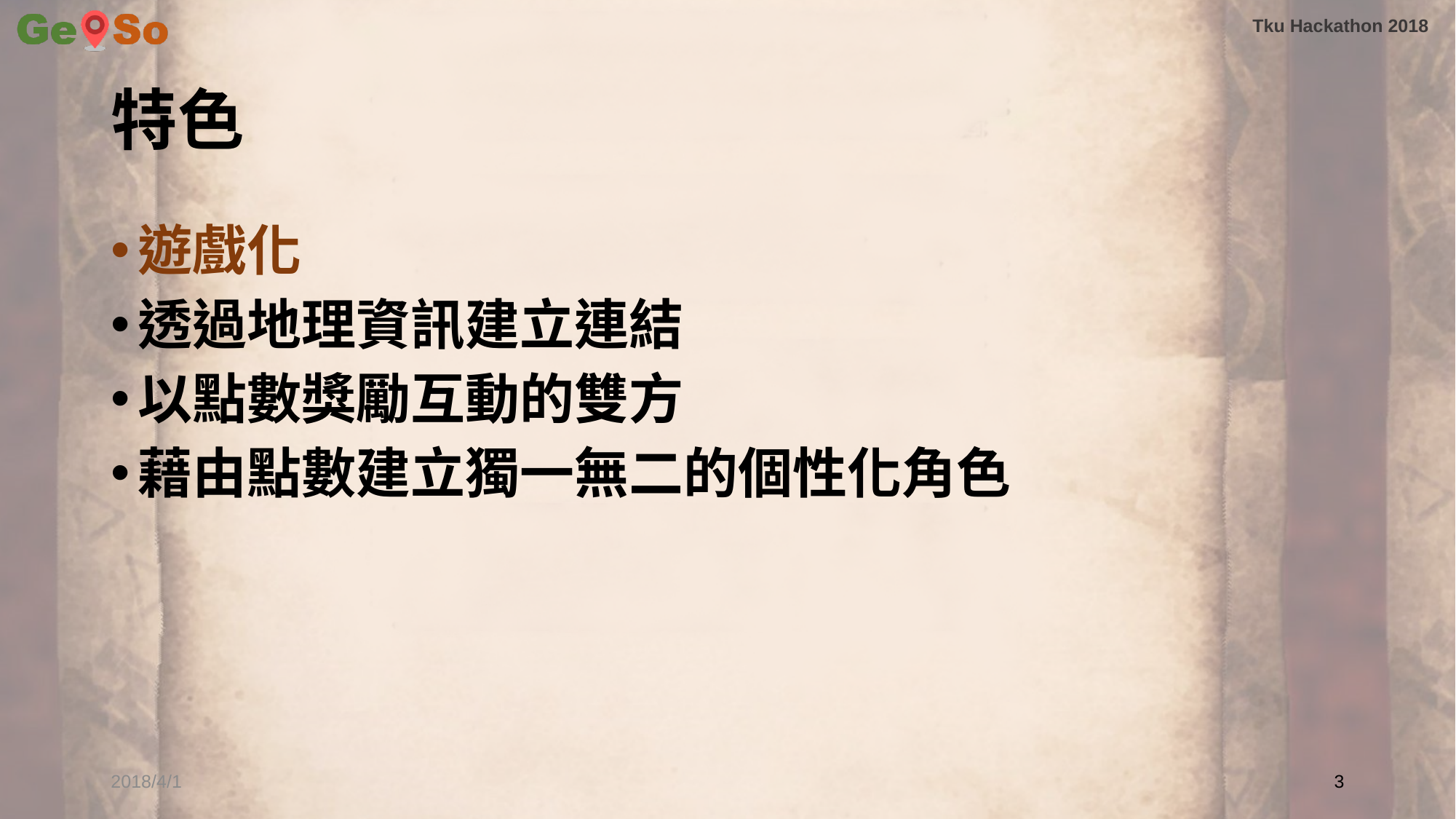

# 特色
遊戲化
透過地理資訊建立連結
以點數獎勵互動的雙方
藉由點數建立獨一無二的個性化角色

2018/4/1
3